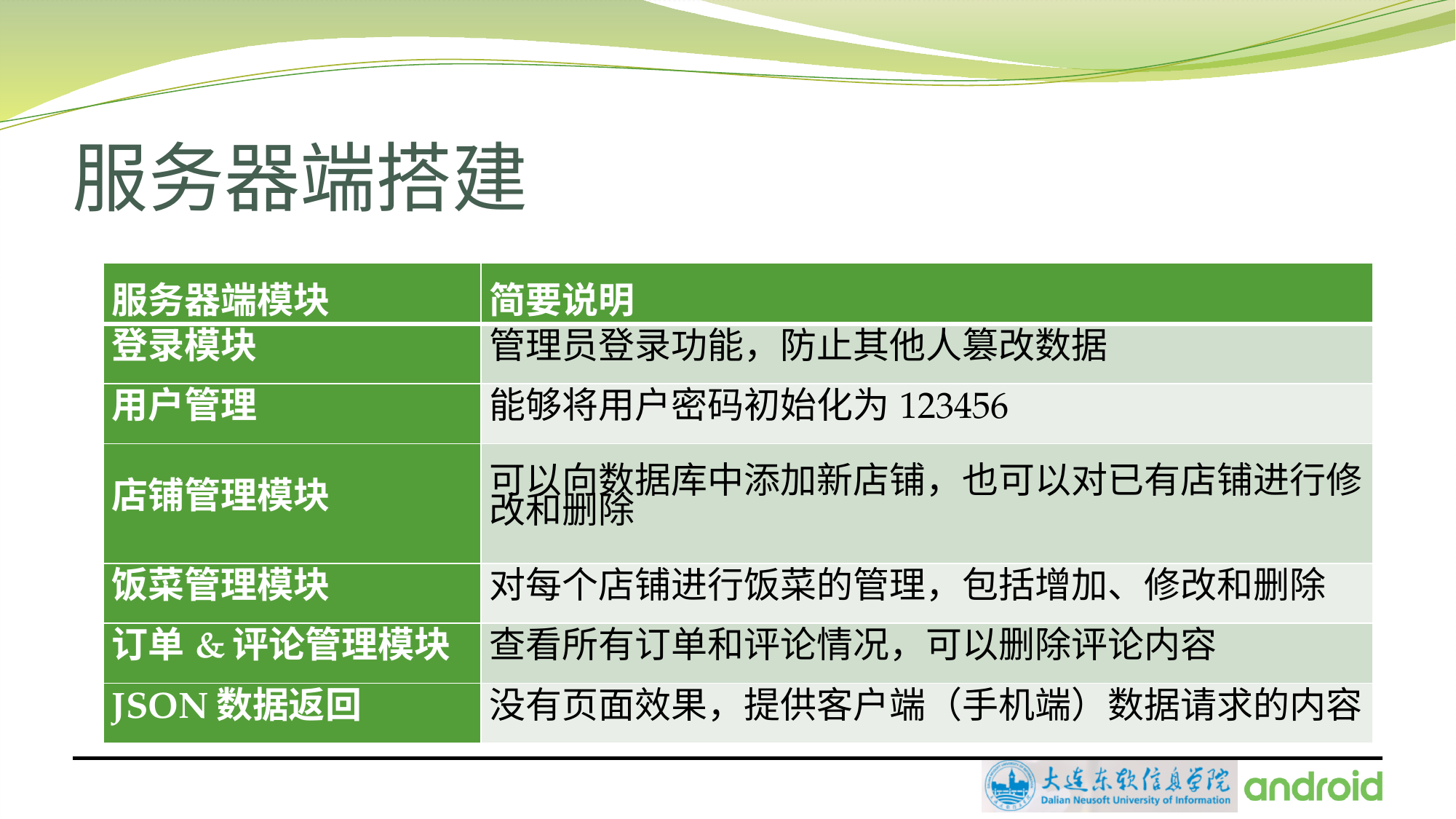

# 服务器端搭建
| 服务器端模块 | 简要说明 |
| --- | --- |
| 登录模块 | 管理员登录功能，防止其他人篡改数据 |
| 用户管理 | 能够将用户密码初始化为123456 |
| 店铺管理模块 | 可以向数据库中添加新店铺，也可以对已有店铺进行修改和删除 |
| 饭菜管理模块 | 对每个店铺进行饭菜的管理，包括增加、修改和删除 |
| 订单&评论管理模块 | 查看所有订单和评论情况，可以删除评论内容 |
| JSON数据返回 | 没有页面效果，提供客户端（手机端）数据请求的内容 |